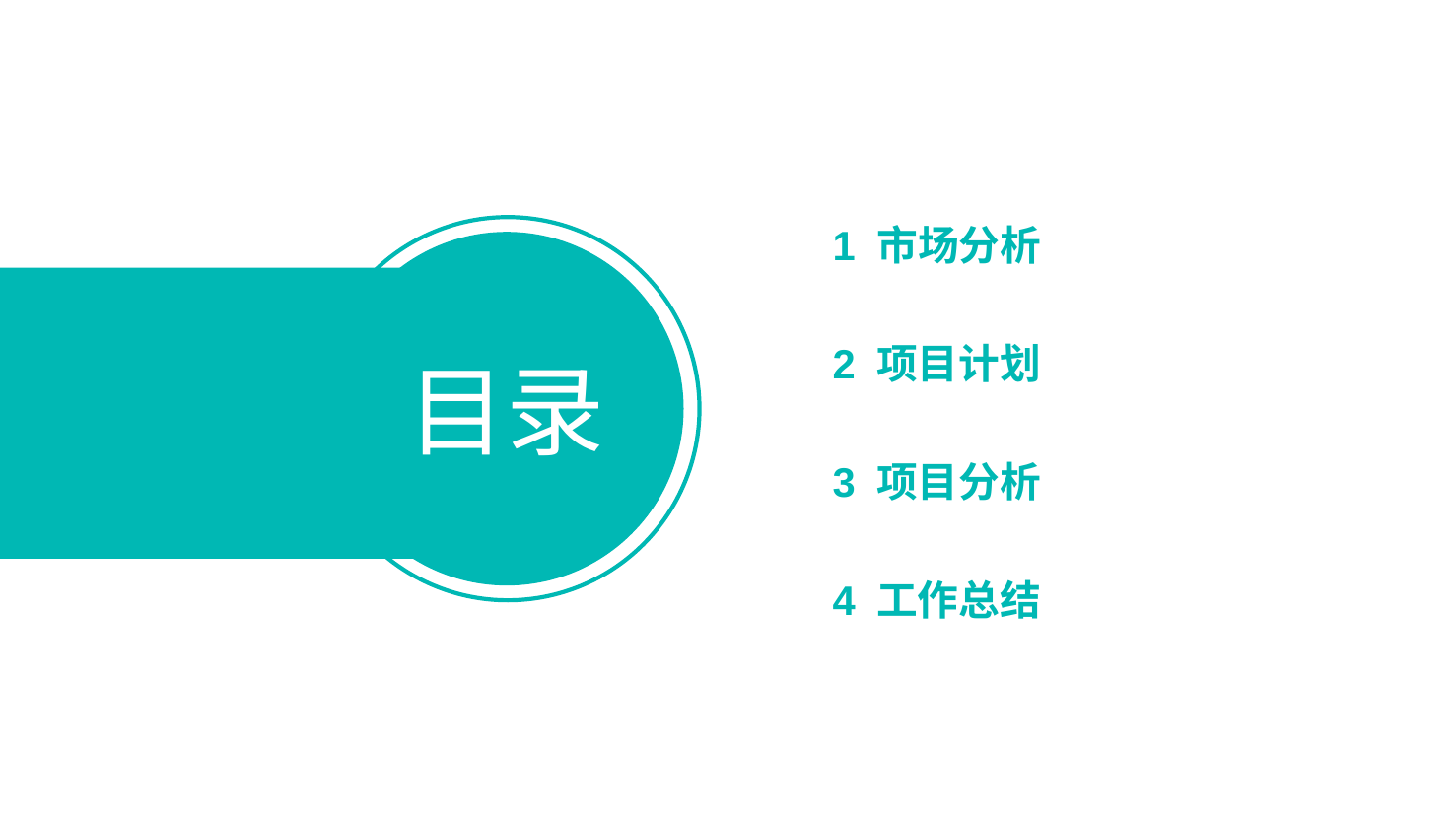

1 市场分析

2 项目计划

3 项目分析

4 工作总结

目录